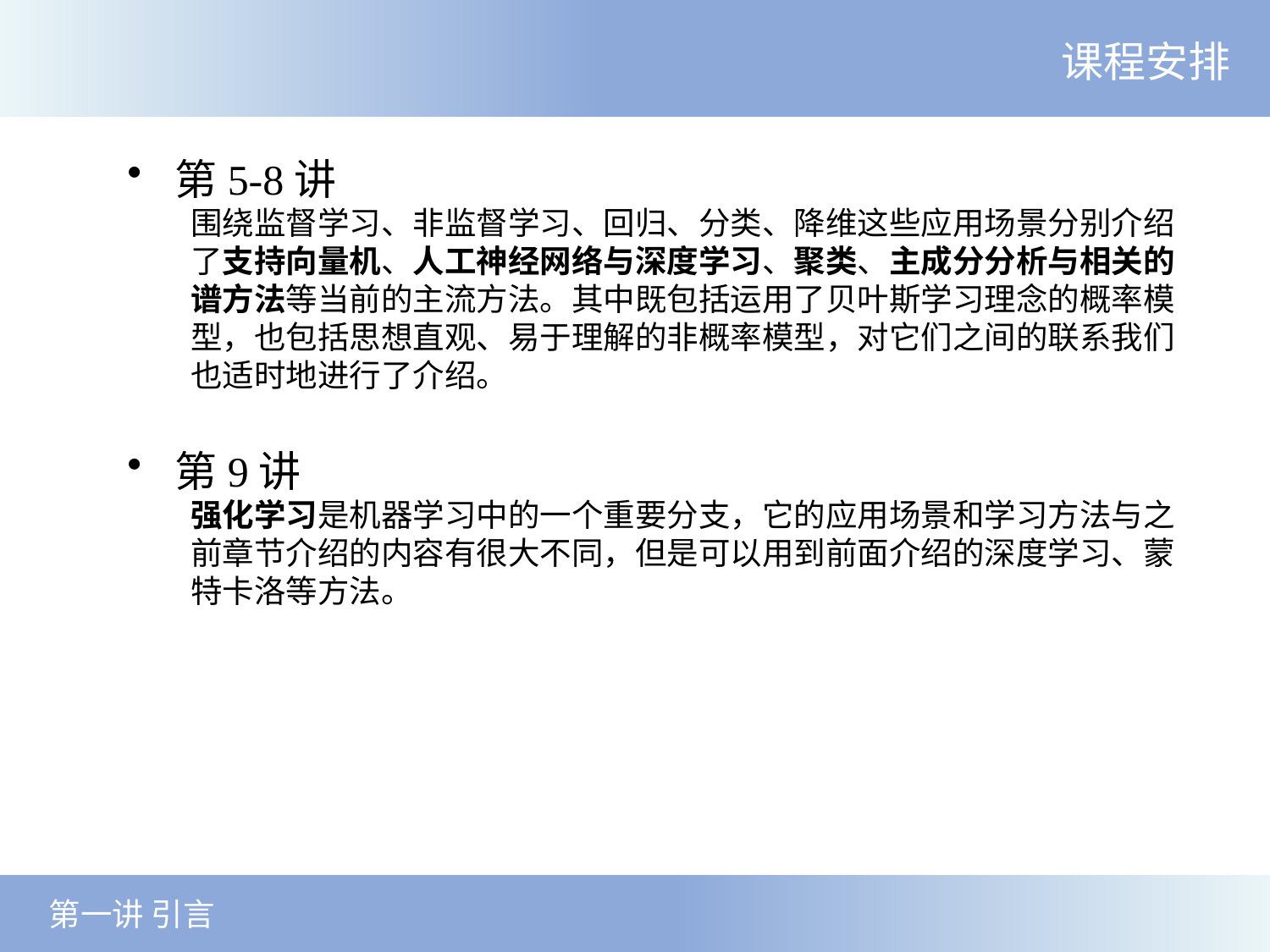

课程安排
第5-8讲
围绕监督学习、非监督学习、回归、分类、降维这些应用场景分别介绍了支持向量机、人工神经网络与深度学习、聚类、主成分分析与相关的谱方法等当前的主流方法。其中既包括运用了贝叶斯学习理念的概率模型，也包括思想直观、易于理解的非概率模型，对它们之间的联系我们也适时地进行了介绍。

第9讲
强化学习是机器学习中的一个重要分支，它的应用场景和学习方法与之前章节介绍的内容有很大不同，但是可以用到前面介绍的深度学习、蒙特卡洛等方法。

    第一讲 引言